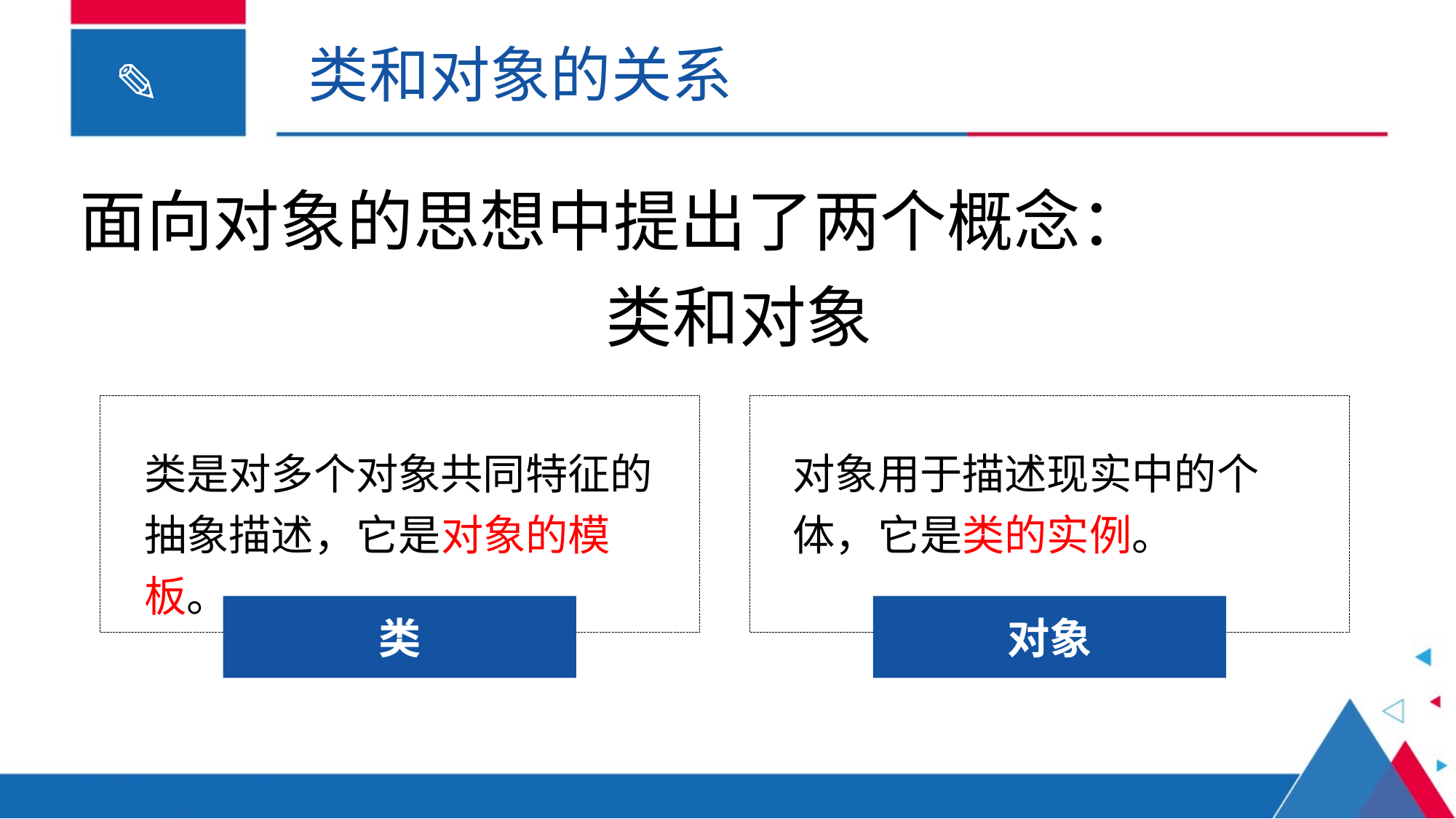

类和对象的关系
面向对象的思想中提出了两个概念：
类和对象

类是对多个对象共同特征的抽象描述，它是对象的模板。
对象用于描述现实中的个体，它是类的实例。
类
对象